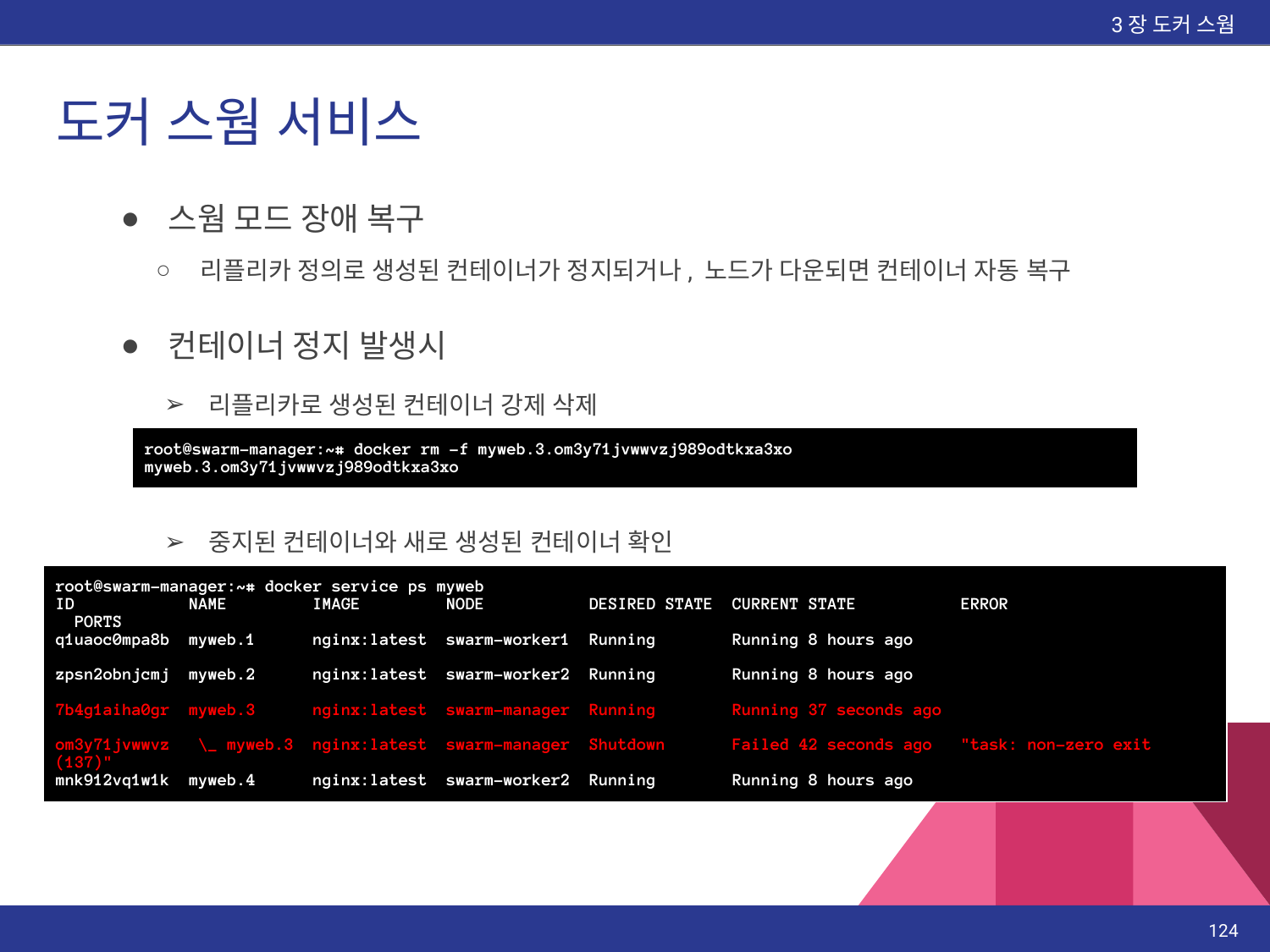

3장 도커 스웜

# 도커 스웜 서비스
스웜 모드 장애 복구

리플리카 정의로 생성된 컨테이너가 정지되거나, 노드가 다운되면 컨테이너 자동 복구
컨테이너 정지 발생시

리플리카로 생성된 컨테이너 강제 삭제

| root@swarm-manager:~# docker rm -f myweb.3.om3y71jvwwvzj989odtkxa3xo myweb.3.om3y71jvwwvzj989odtkxa3xo |
| --- |
중지된 컨테이너와 새로 생성된 컨테이너 확인

| root@swarm-manager:~# docker service ps myweb ID NAME IMAGE NODE DESIRED STATE CURRENT STATE ERROR PORTS q1uaoc0mpa8b myweb.1 nginx:latest swarm-worker1 Running Running 8 hours ago zpsn2obnjcmj myweb.2 nginx:latest swarm-worker2 Running Running 8 hours ago 7b4g1aiha0gr myweb.3 nginx:latest swarm-manager Running Running 37 seconds ago om3y71jvwwvz \\_ myweb.3 nginx:latest swarm-manager Shutdown Failed 42 seconds ago "task: non-zero exit (137)" mnk912vq1w1k myweb.4 nginx:latest swarm-worker2 Running Running 8 hours ago |
| --- |
124